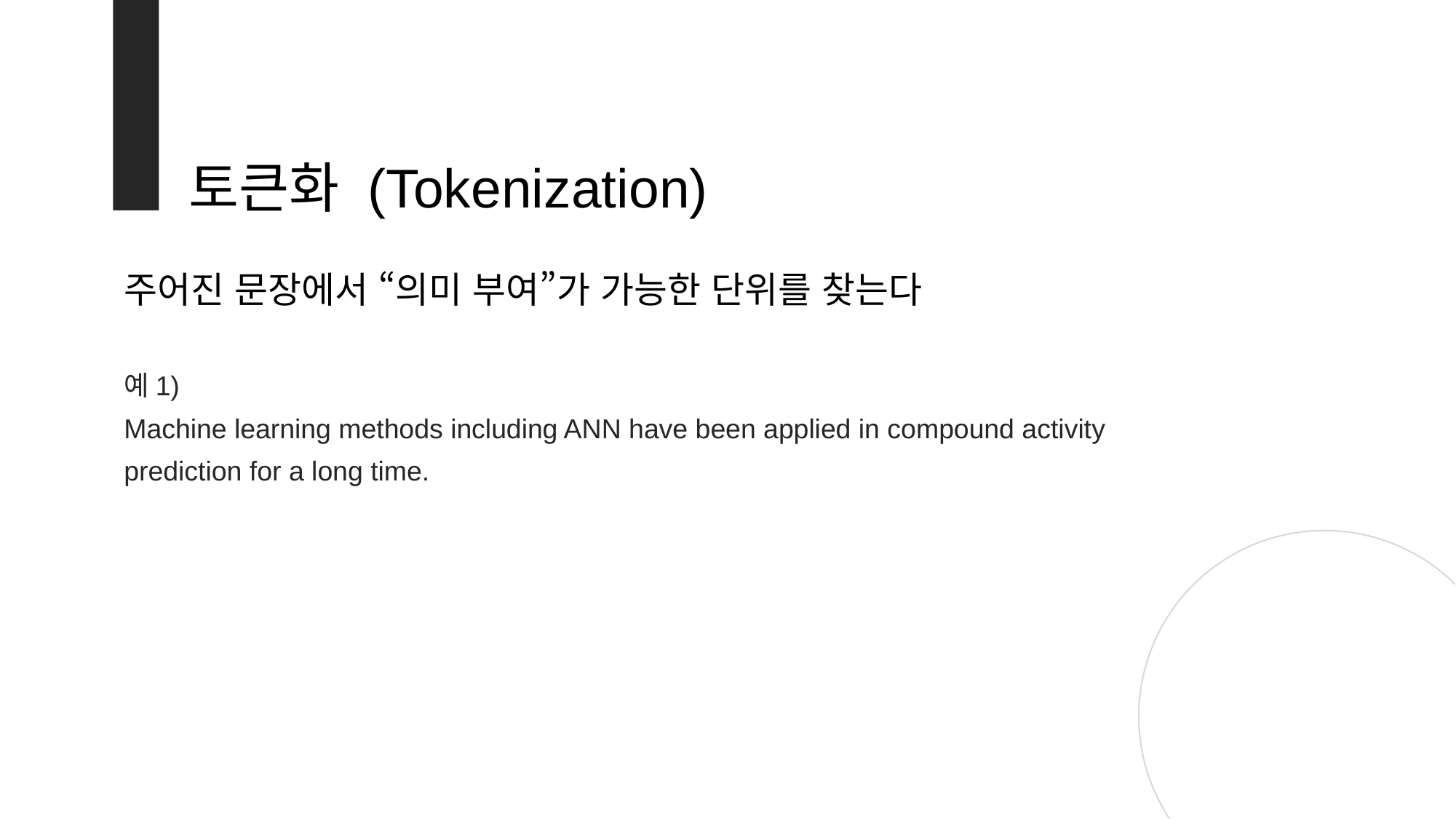

토큰화 (Tokenization)
주어진 문장에서 “의미 부여”가 가능한 단위를 찾는다
예1)
Machine learning methods including ANN have been applied in compound activity prediction for a long time.